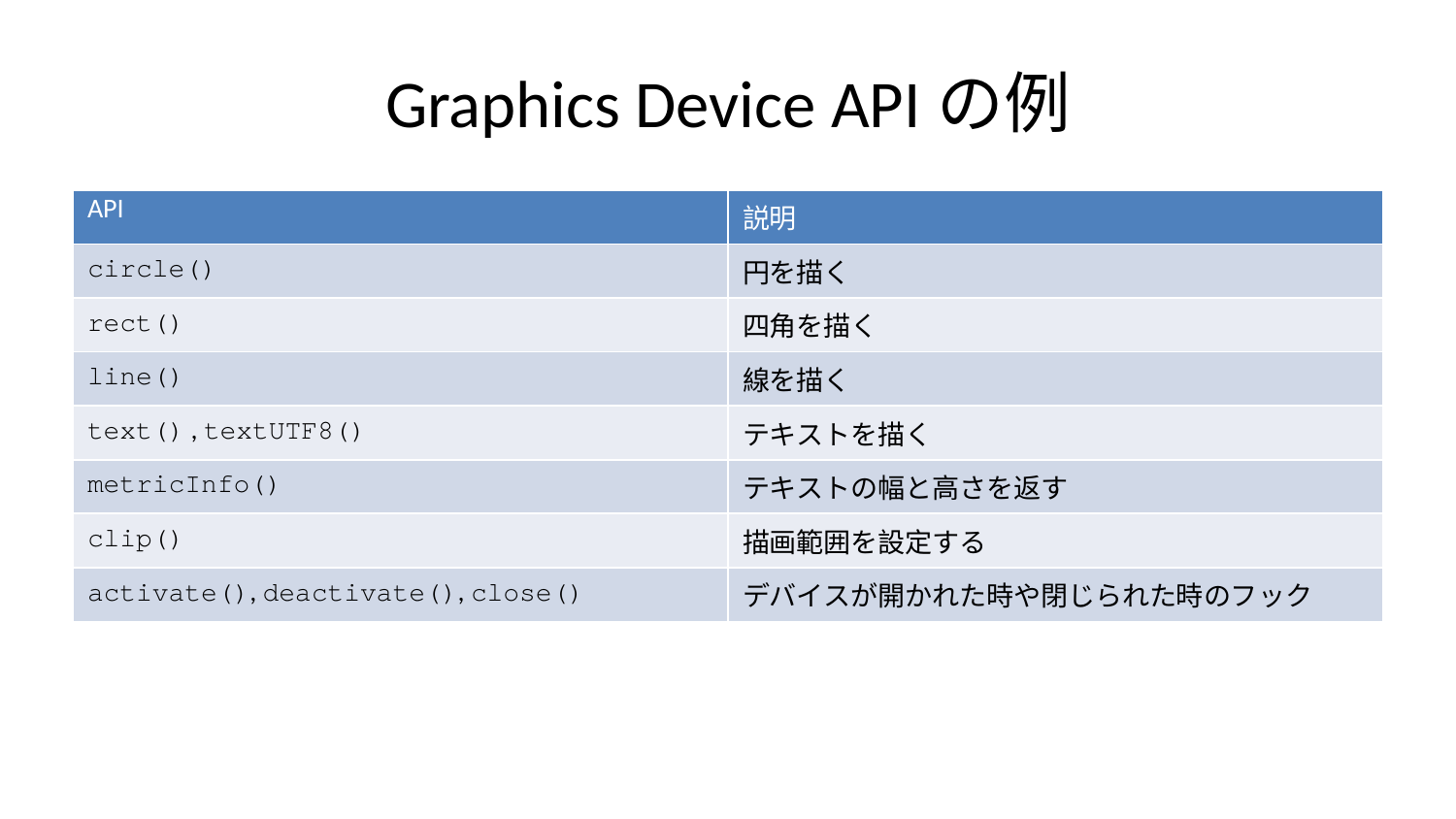

# Graphics Device APIの例
| API | 説明 |
| --- | --- |
| circle() | 円を描く |
| rect() | 四角を描く |
| line() | 線を描く |
| text() , textUTF8() | テキストを描く |
| metricInfo() | テキストの幅と高さを返す |
| clip() | 描画範囲を設定する |
| activate(), deactivate(), close() | デバイスが開かれた時や閉じられた時のフック |